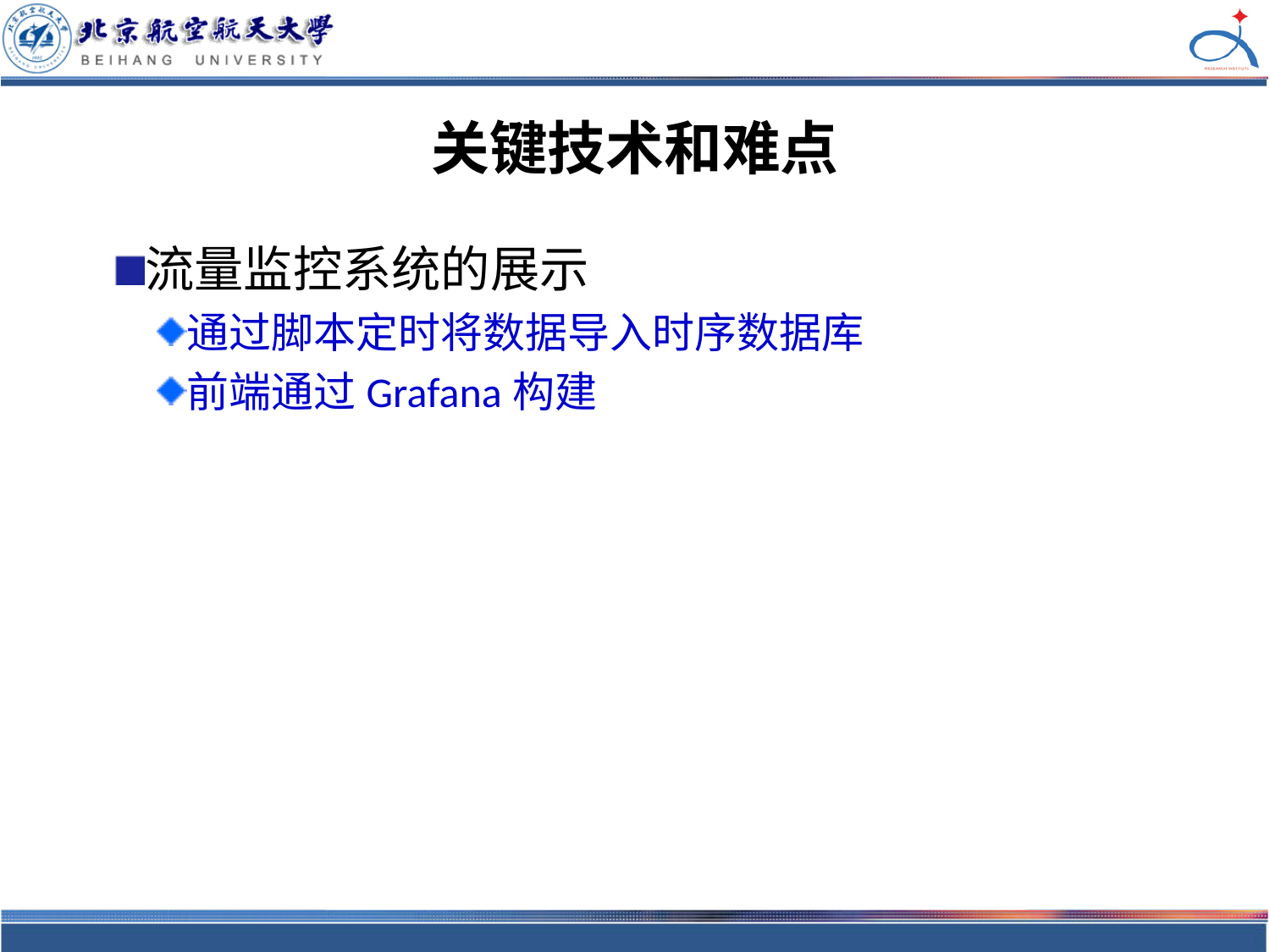

# 关键技术和难点
流量监控系统的展示
通过脚本定时将数据导入时序数据库
前端通过Grafana构建